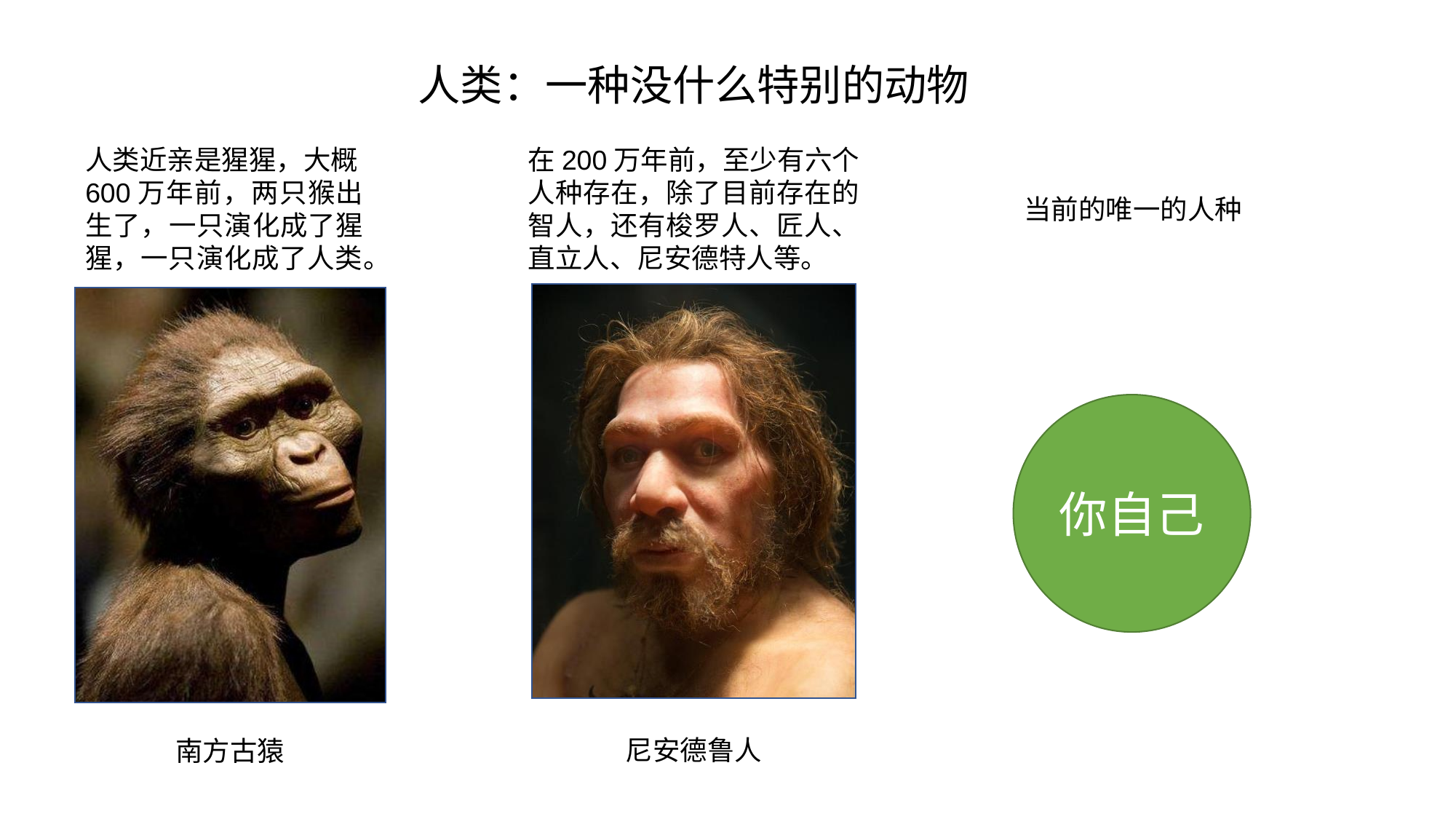

# 人类：一种没什么特别的动物
人类近亲是猩猩，大概600万年前，两只猴出生了，一只演化成了猩猩，一只演化成了人类。
在200万年前，至少有六个人种存在，除了目前存在的智人，还有梭罗人、匠人、直立人、尼安德特人等。
当前的唯一的人种

你自己
南方古猿
尼安德鲁人